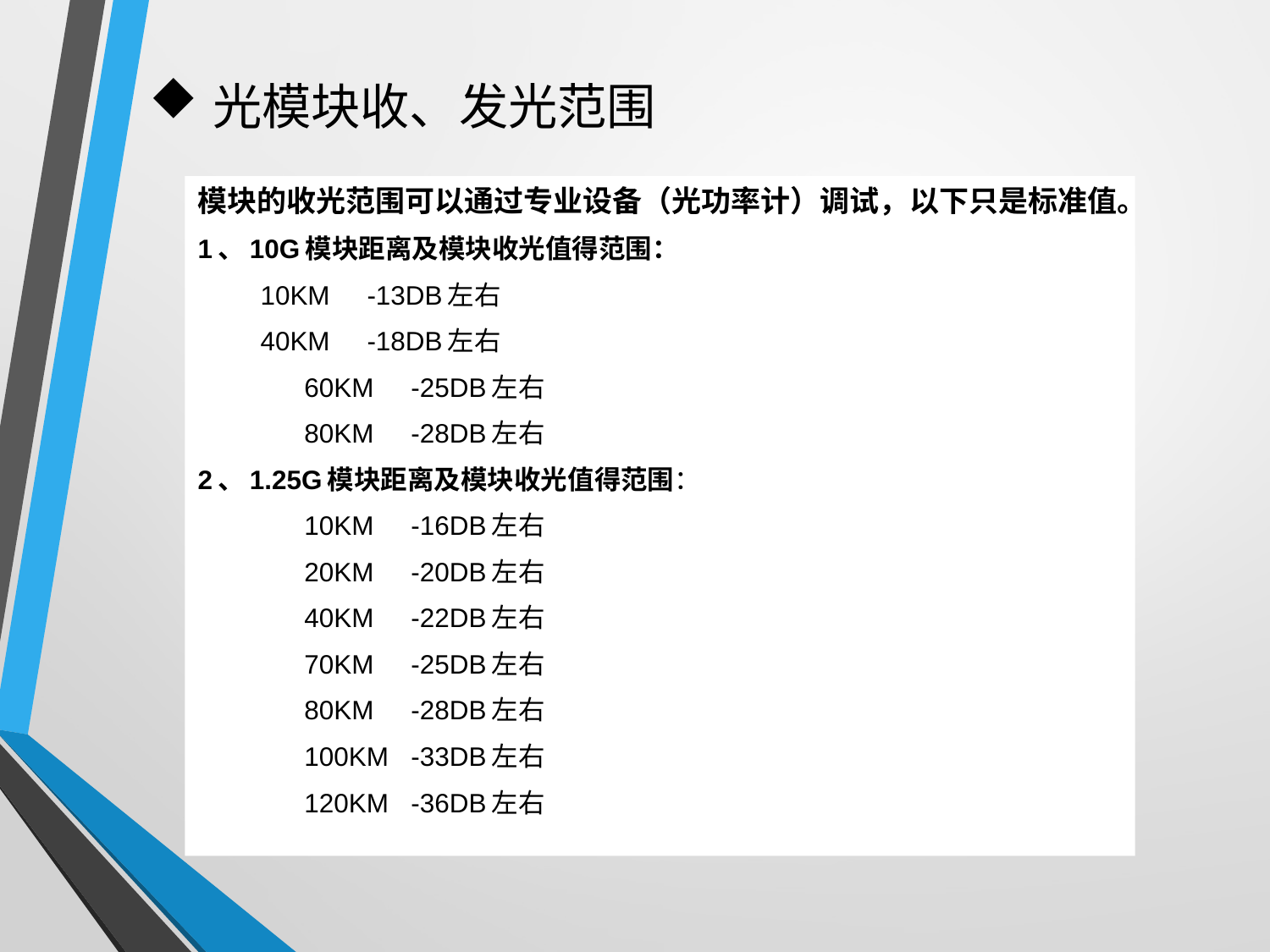

# 光模块收、发光范围
模块的收光范围可以通过专业设备（光功率计）调试，以下只是标准值。
1、10G模块距离及模块收光值得范围：
10KM		-13DB左右
40KM		-18DB左右
	60KM		-25DB左右
	80KM		-28DB左右
2、1.25G模块距离及模块收光值得范围：
	10KM		-16DB左右
	20KM		-20DB左右
	40KM		-22DB左右
	70KM		-25DB左右
	80KM		-28DB左右
	100KM		-33DB左右
	120KM		-36DB左右